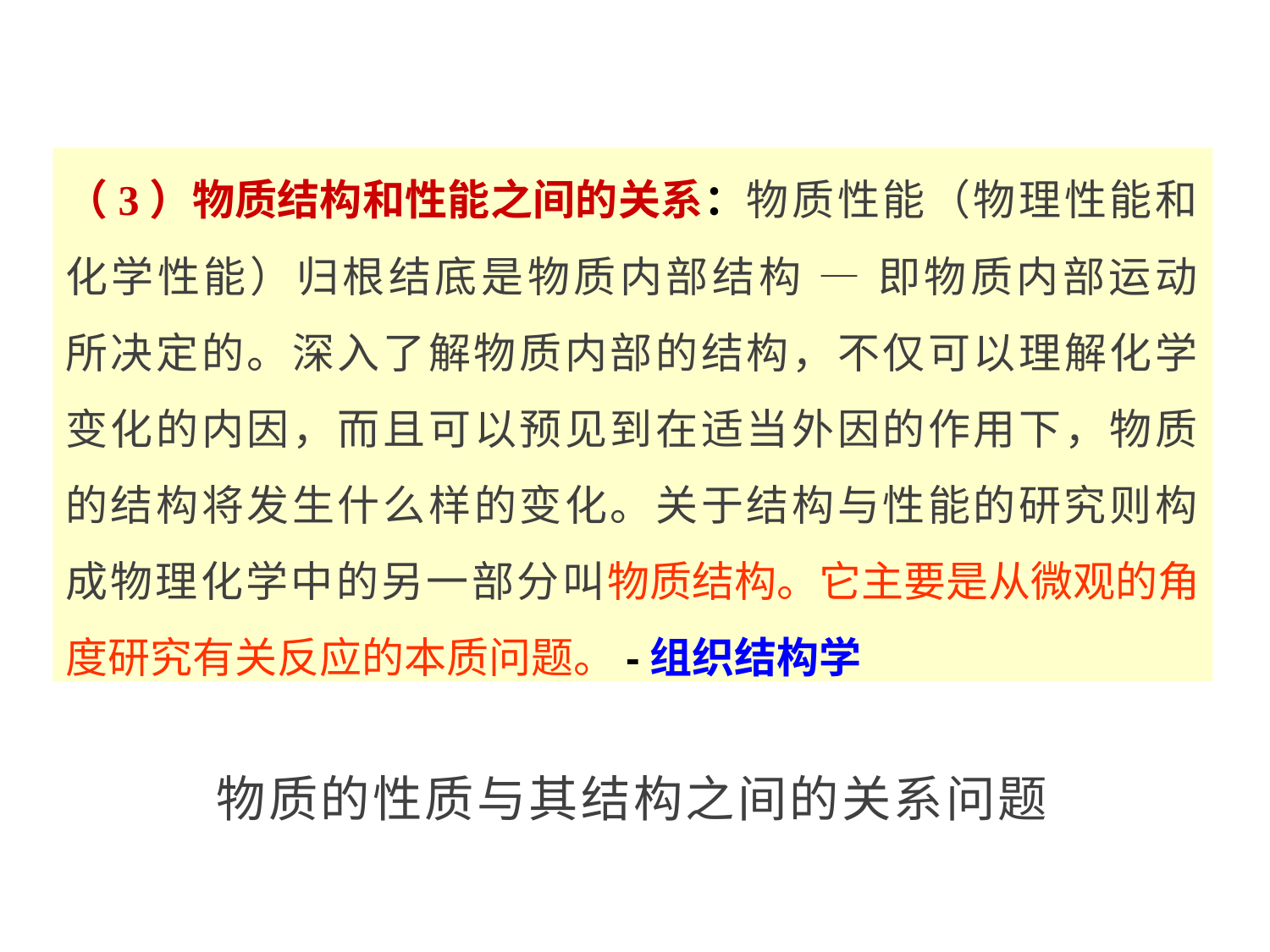

（3）物质结构和性能之间的关系：物质性能（物理性能和化学性能）归根结底是物质内部结构 — 即物质内部运动所决定的。深入了解物质内部的结构，不仅可以理解化学变化的内因，而且可以预见到在适当外因的作用下，物质的结构将发生什么样的变化。关于结构与性能的研究则构成物理化学中的另一部分叫物质结构。它主要是从微观的角度研究有关反应的本质问题。-组织结构学
物质的性质与其结构之间的关系问题